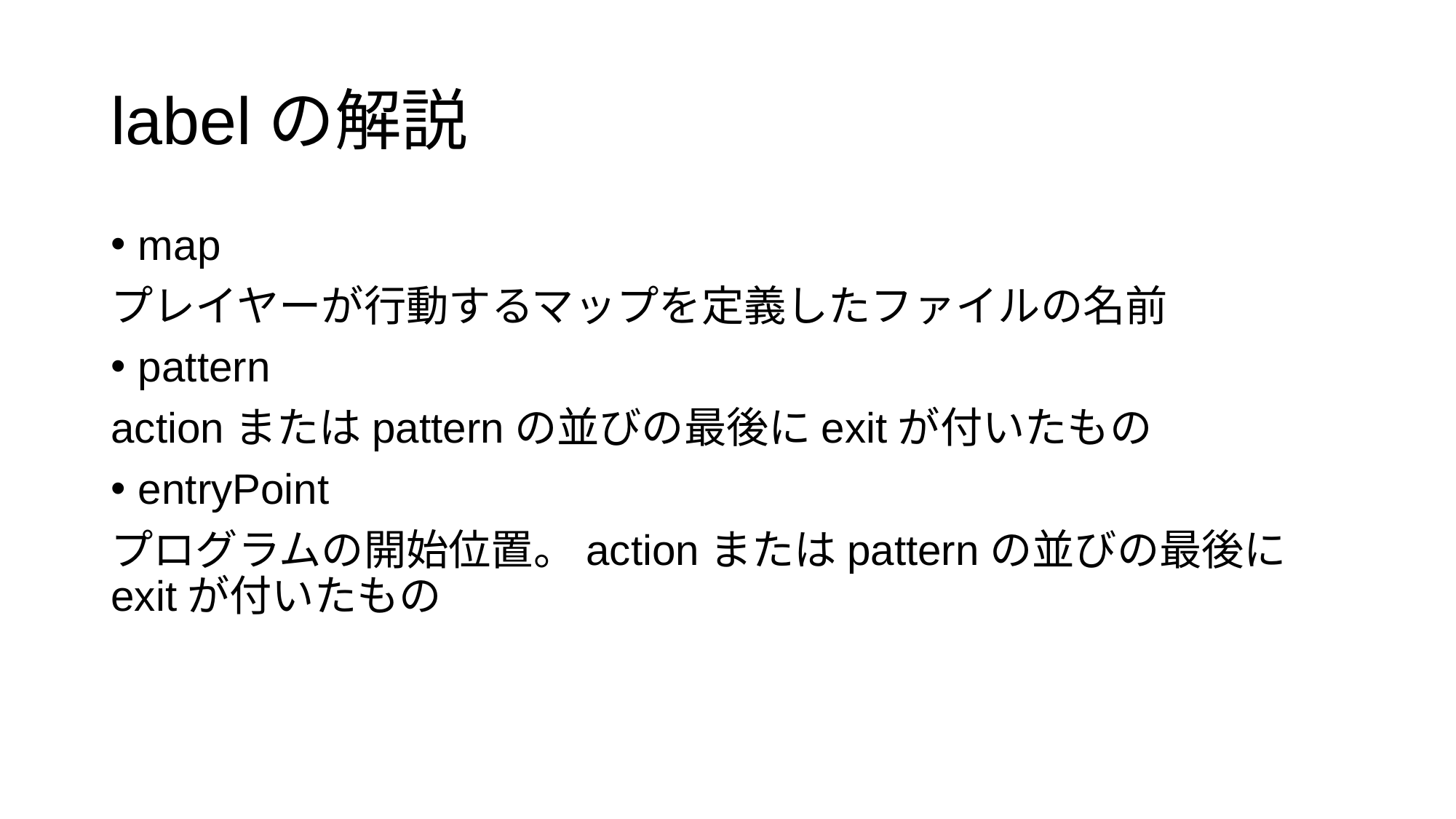

# labelの解説
map
プレイヤーが行動するマップを定義したファイルの名前
pattern
actionまたはpatternの並びの最後にexitが付いたもの
entryPoint
プログラムの開始位置。actionまたはpatternの並びの最後にexitが付いたもの